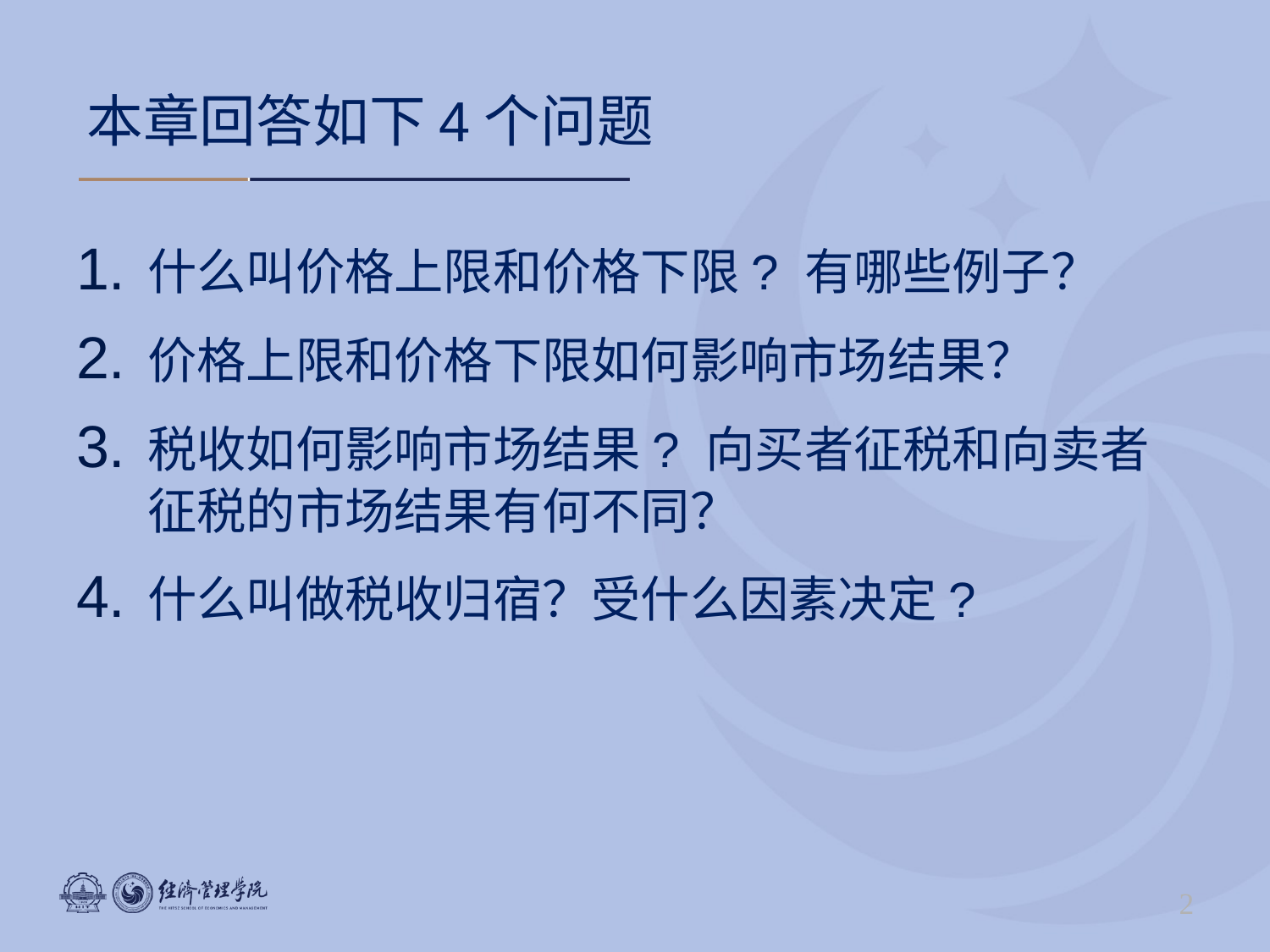

# 本章回答如下4个问题
什么叫价格上限和价格下限? 有哪些例子？
价格上限和价格下限如何影响市场结果？
税收如何影响市场结果? 向买者征税和向卖者征税的市场结果有何不同？
什么叫做税收归宿？受什么因素决定?